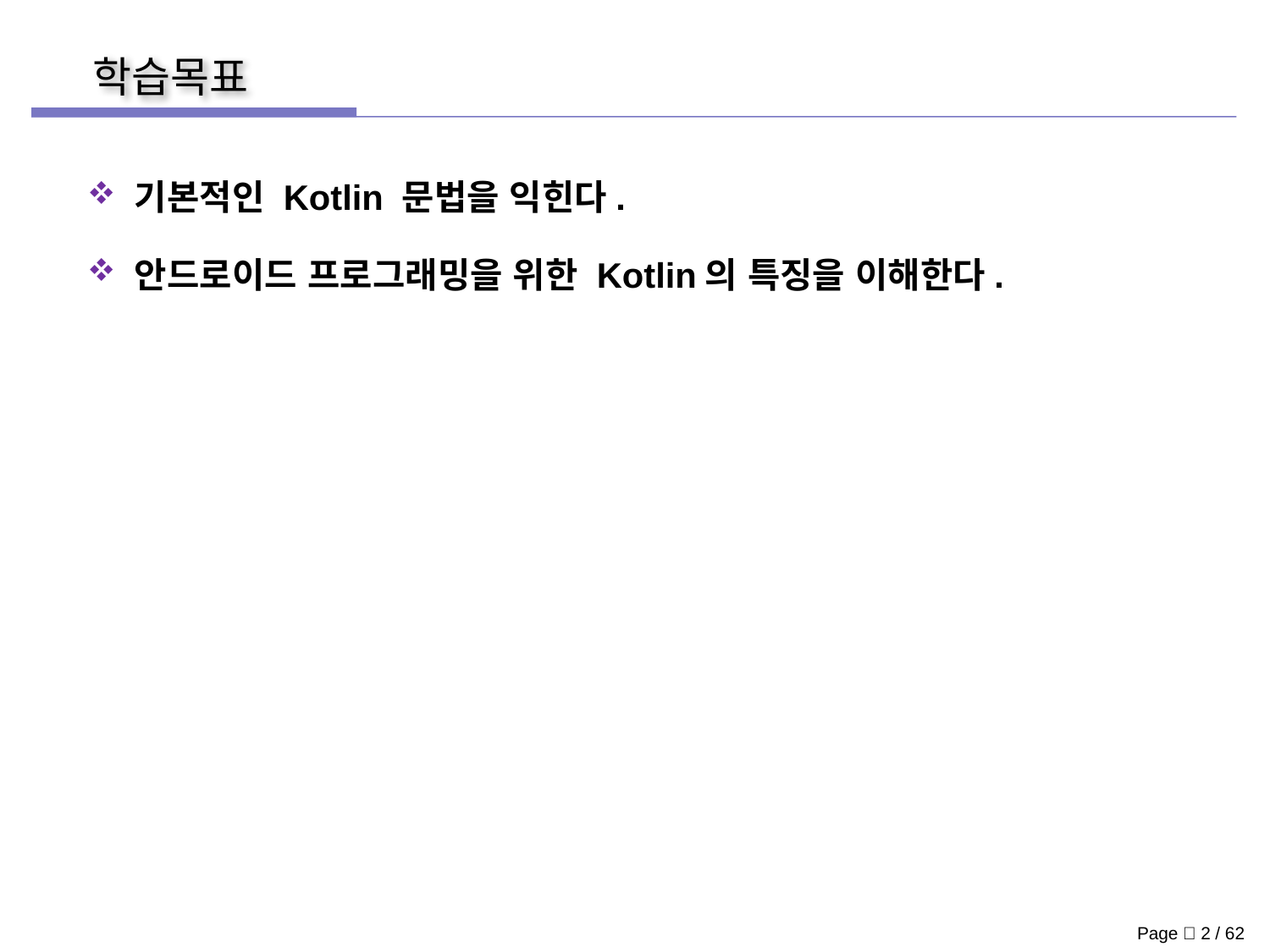

기본적인 Kotlin 문법을 익힌다.
 안드로이드 프로그래밍을 위한 Kotlin의 특징을 이해한다.